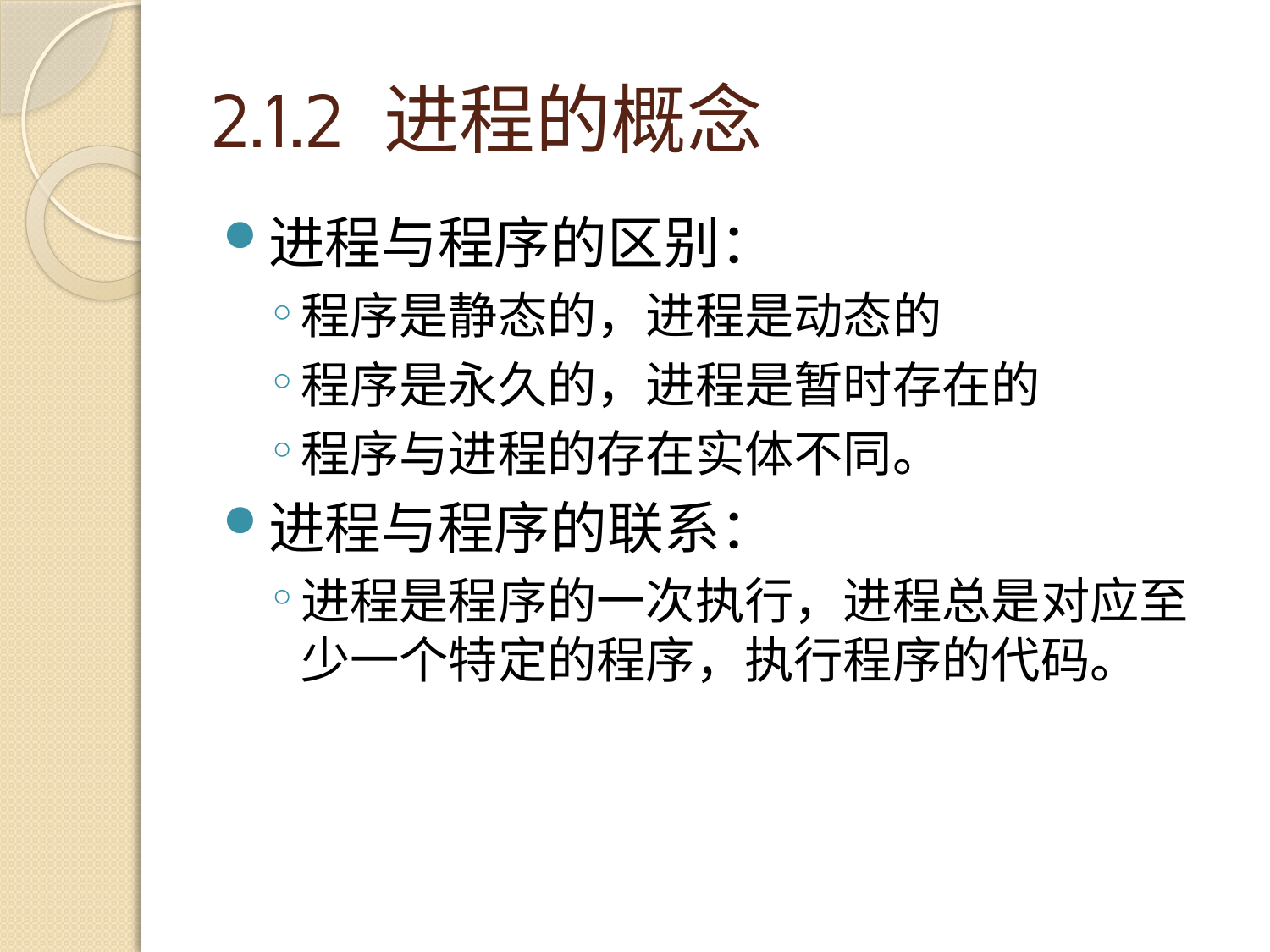

# 2.1.2 进程的概念
进程与程序的区别：
程序是静态的，进程是动态的
程序是永久的，进程是暂时存在的
程序与进程的存在实体不同。
进程与程序的联系：
进程是程序的一次执行，进程总是对应至少一个特定的程序，执行程序的代码。